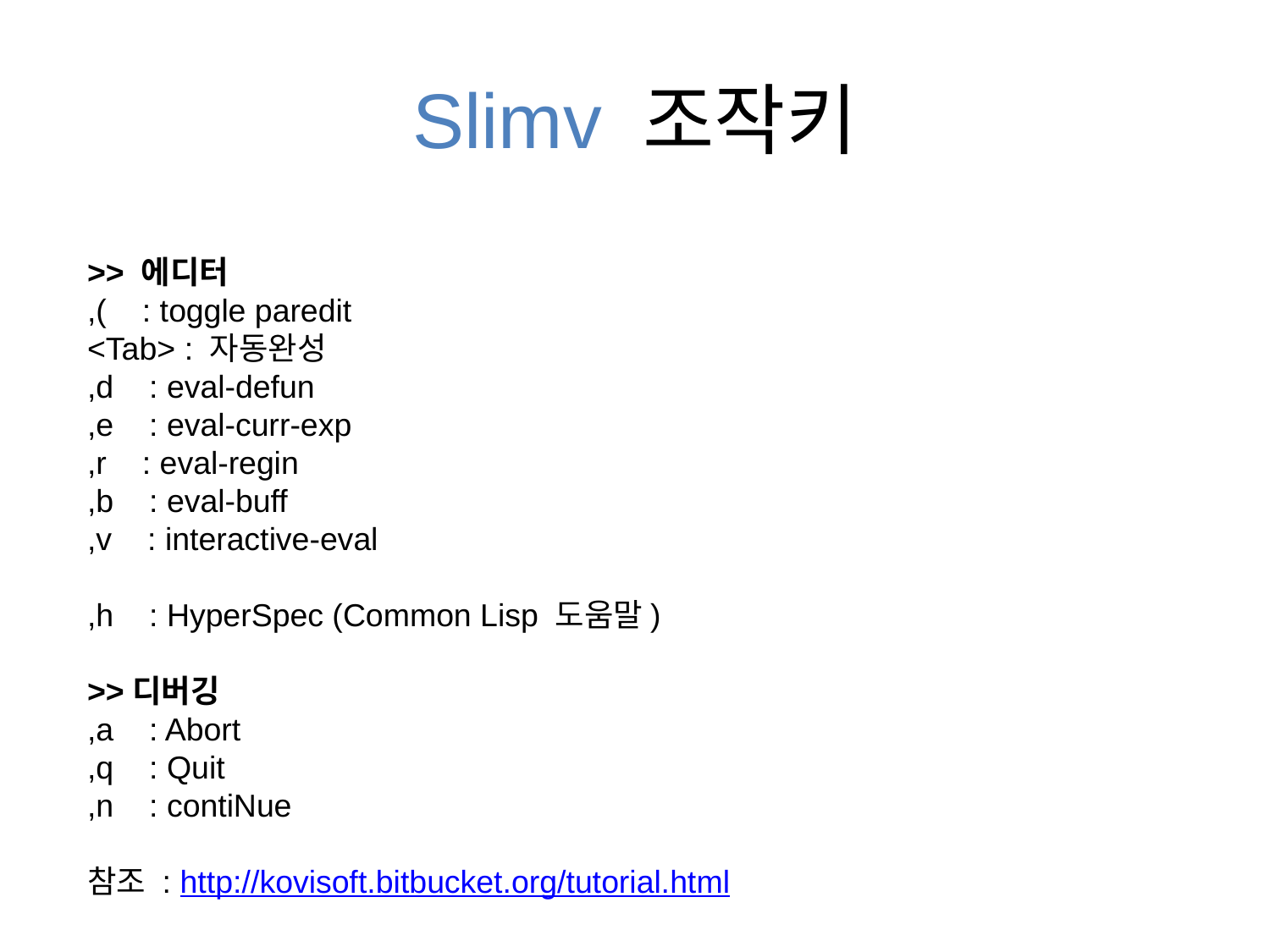

# Slimv 조작키
>> 에디터
,(    : toggle paredit
<Tab> : 자동완성
,d    : eval-defun
,e    : eval-curr-exp
,r    : eval-regin
,b    : eval-buff
,v    : interactive-eval

,h    : HyperSpec (Common Lisp 도움말)

>>디버깅
,a    : Abort
,q    : Quit
,n    : contiNue

참조 : http://kovisoft.bitbucket.org/tutorial.html